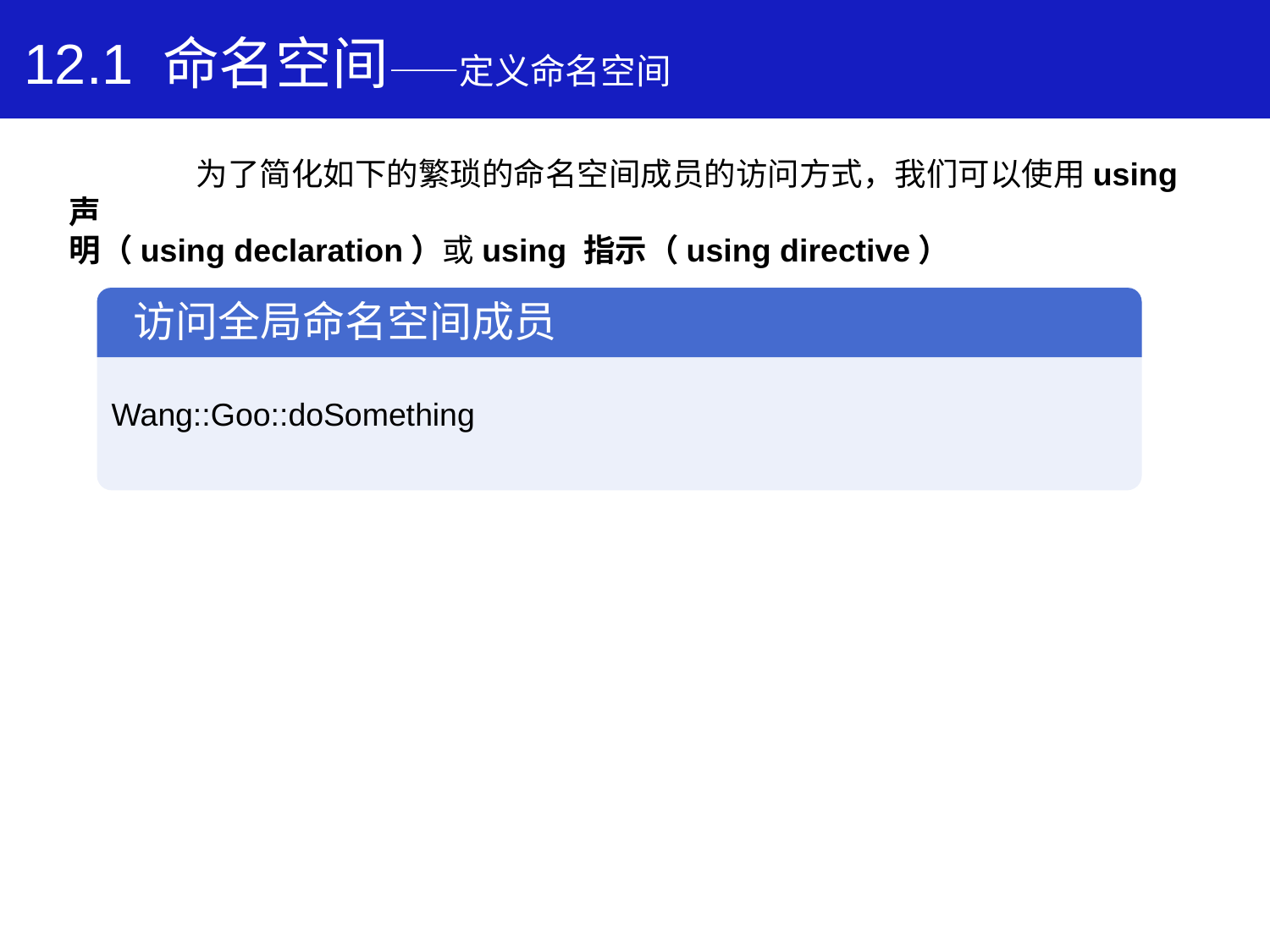

12.1 命名空间——定义命名空间
	为了简化如下的繁琐的命名空间成员的访问方式，我们可以使用using 声
明（using declaration）或using 指示（using directive）

访问全局命名空间成员
Wang::Goo::doSomething
12